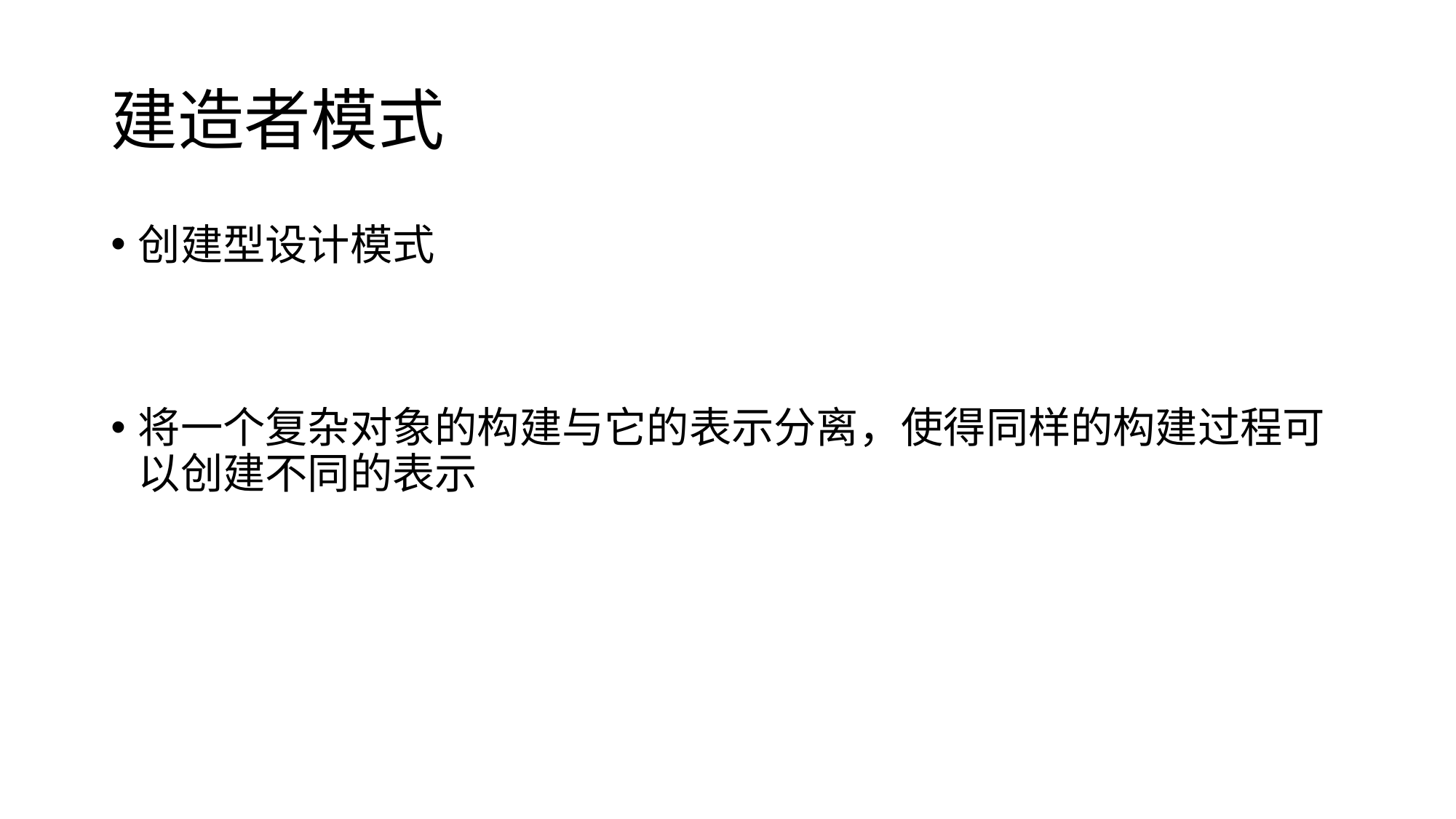

# 建造者模式
创建型设计模式

将一个复杂对象的构建与它的表示分离，使得同样的构建过程可以创建不同的表示